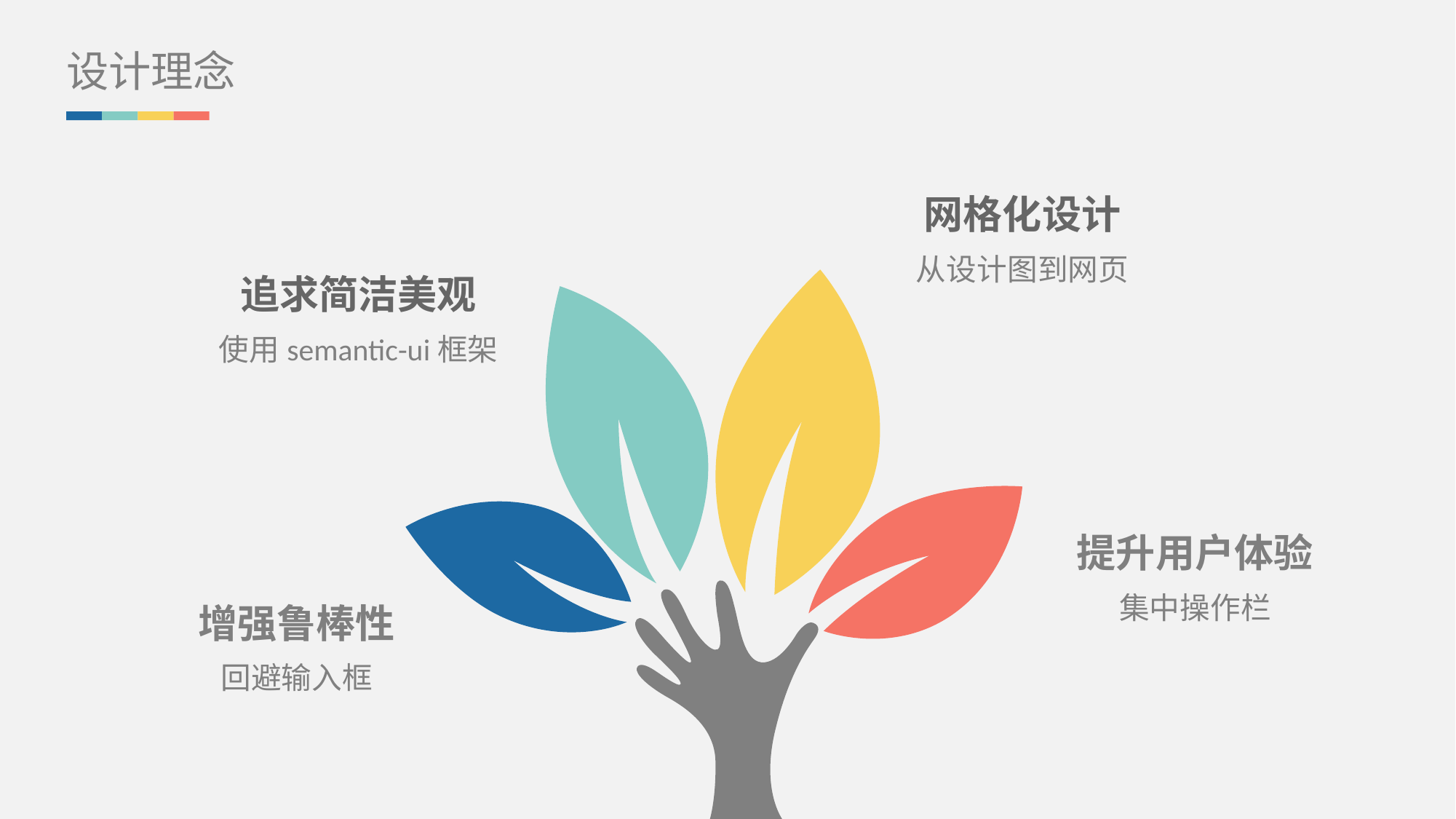

设计理念

网格化设计
从设计图到网页
追求简洁美观
使用semantic-ui框架

提升用户体验
集中操作栏

增强鲁棒性
回避输入框